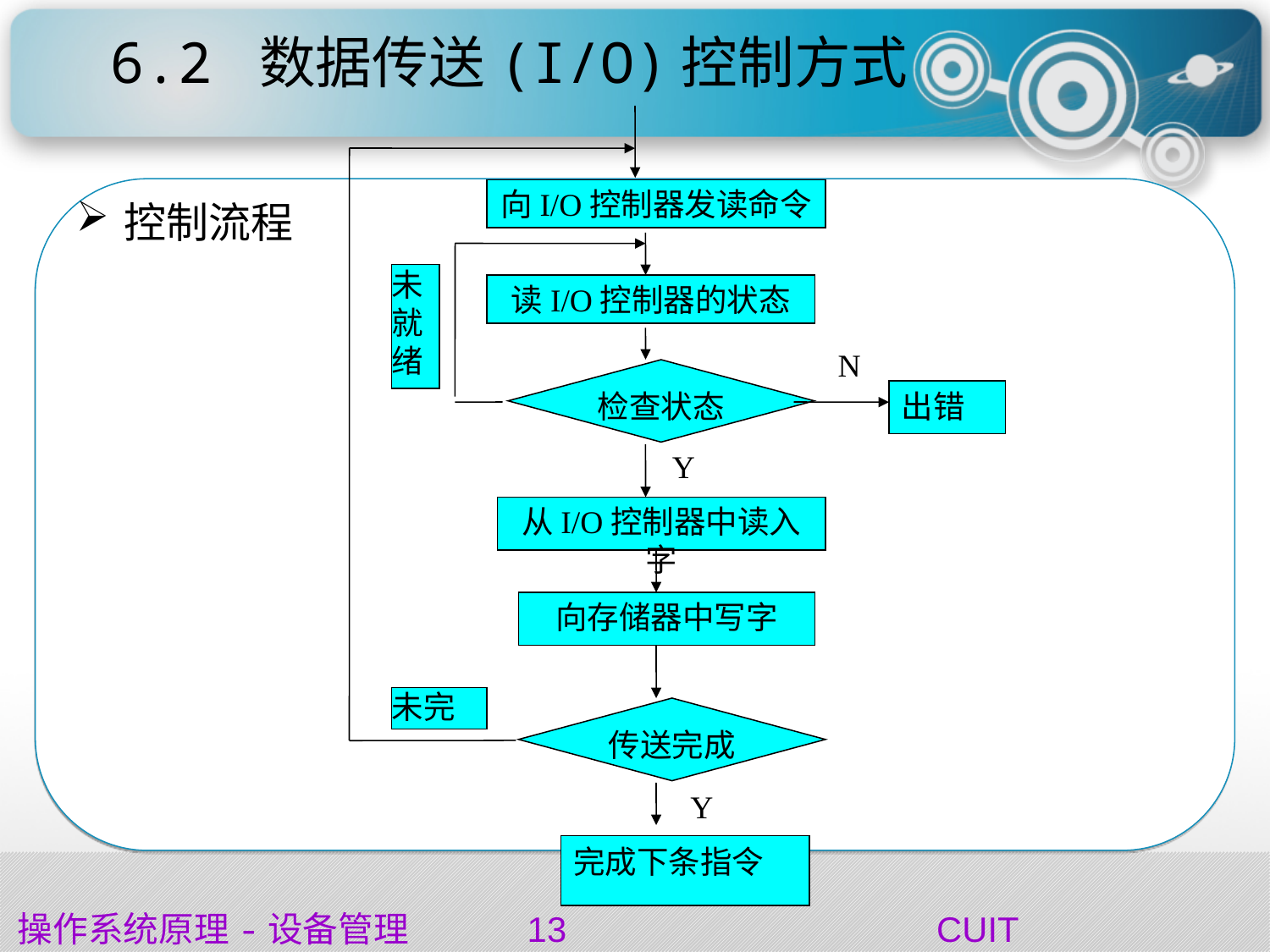

# 6.2 数据传送(I/O)控制方式

向I/O控制器发读命令
控制流程

未就绪

读I/O控制器的状态

N
检查状态
出错

Y

从I/O控制器中读入字

向存储器中写字

未完
传送完成

Y

完成下条指令